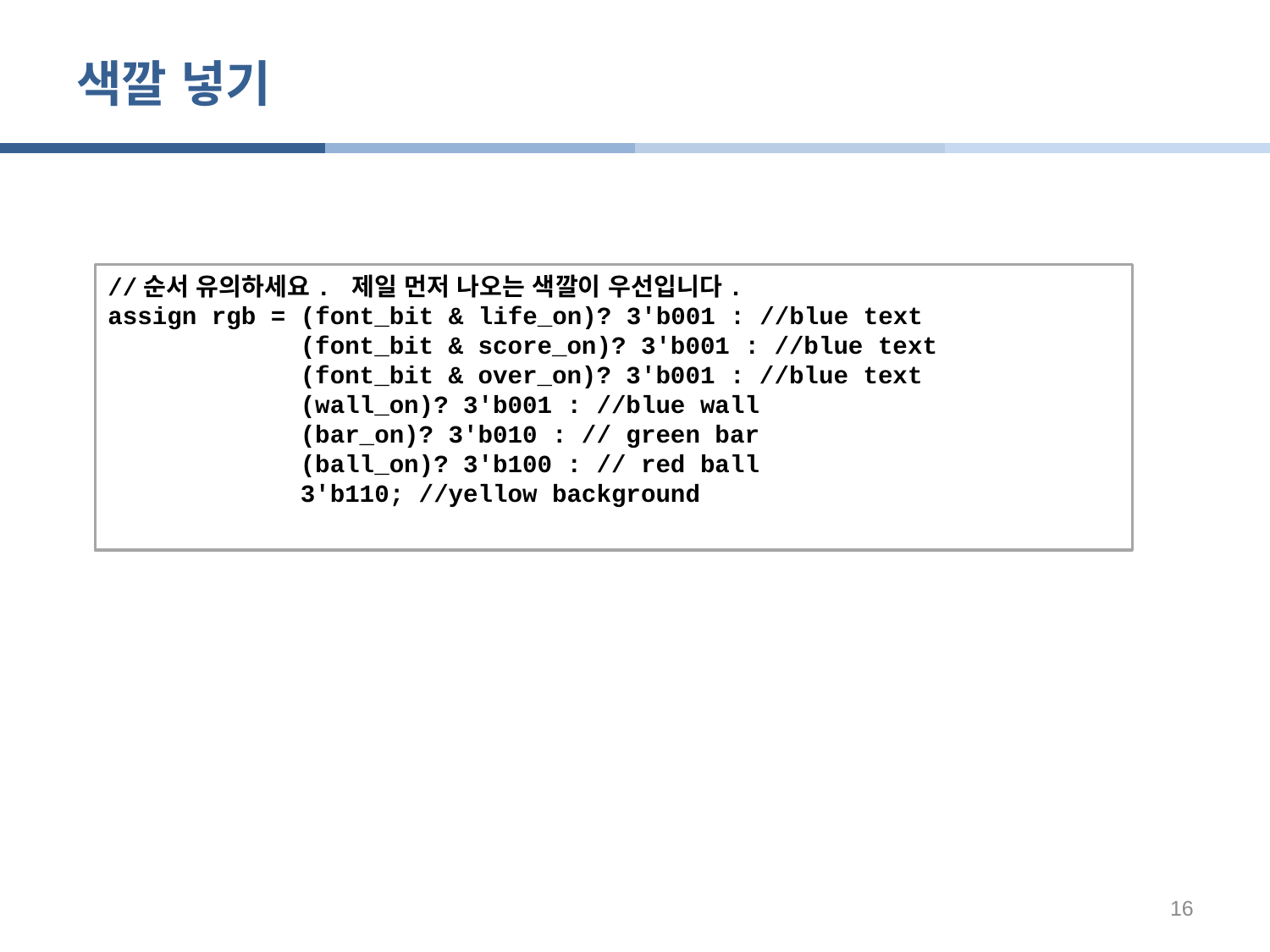

# 색깔 넣기
//순서 유의하세요. 제일 먼저 나오는 색깔이 우선입니다.
assign rgb = (font_bit & life_on)? 3'b001 : //blue text
             (font_bit & score_on)? 3'b001 : //blue text
             (font_bit & over_on)? 3'b001 : //blue text
             (wall_on)? 3'b001 : //blue wall
             (bar_on)? 3'b010 : // green bar
             (ball_on)? 3'b100 : // red ball
             3'b110; //yellow background
16